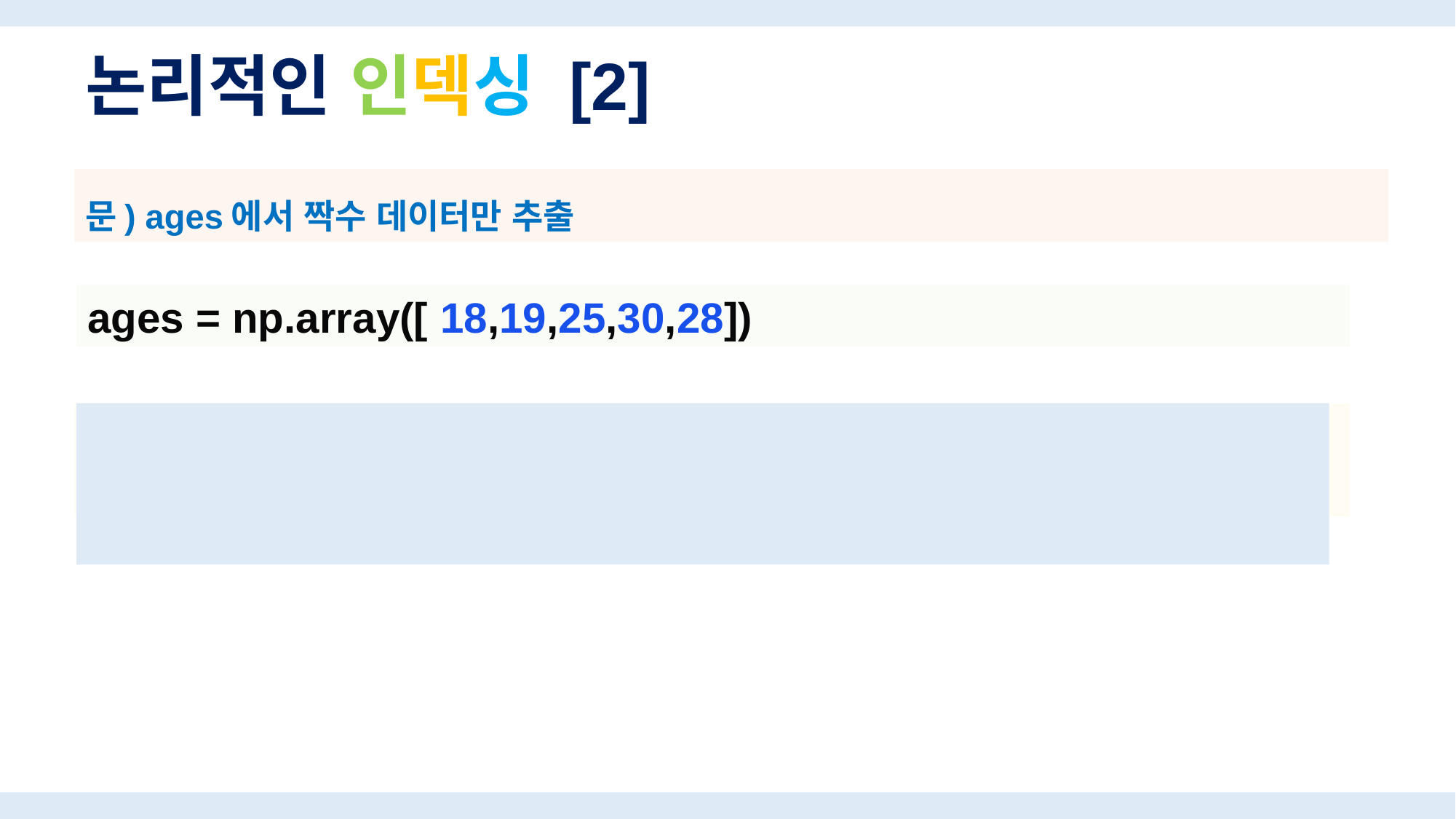

# 논리적인 인덱싱 [2]

문) ages에서 짝수 데이터만 추출
ages = np.array([ 18,19,25,30,28])
even = ages [ages %2 == 0 ]
print(even)